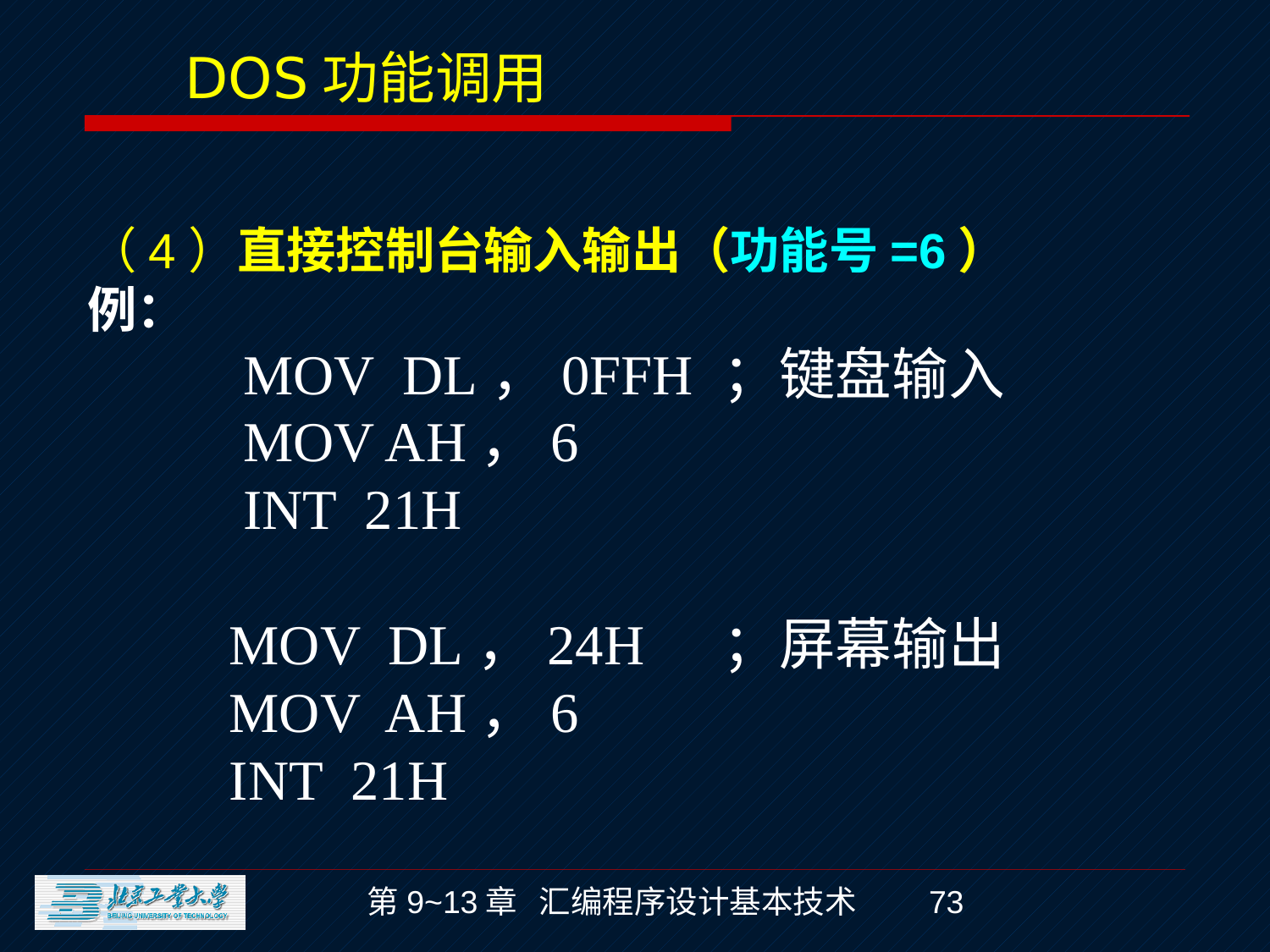

DOS功能调用

（4）直接控制台输入输出（功能号=6）
例：
           MOV  DL，0FFH	；键盘输入
           MOV AH，6
           INT  21H

          MOV  DL，24H	；屏幕输出
          MOV  AH，6
          INT  21H